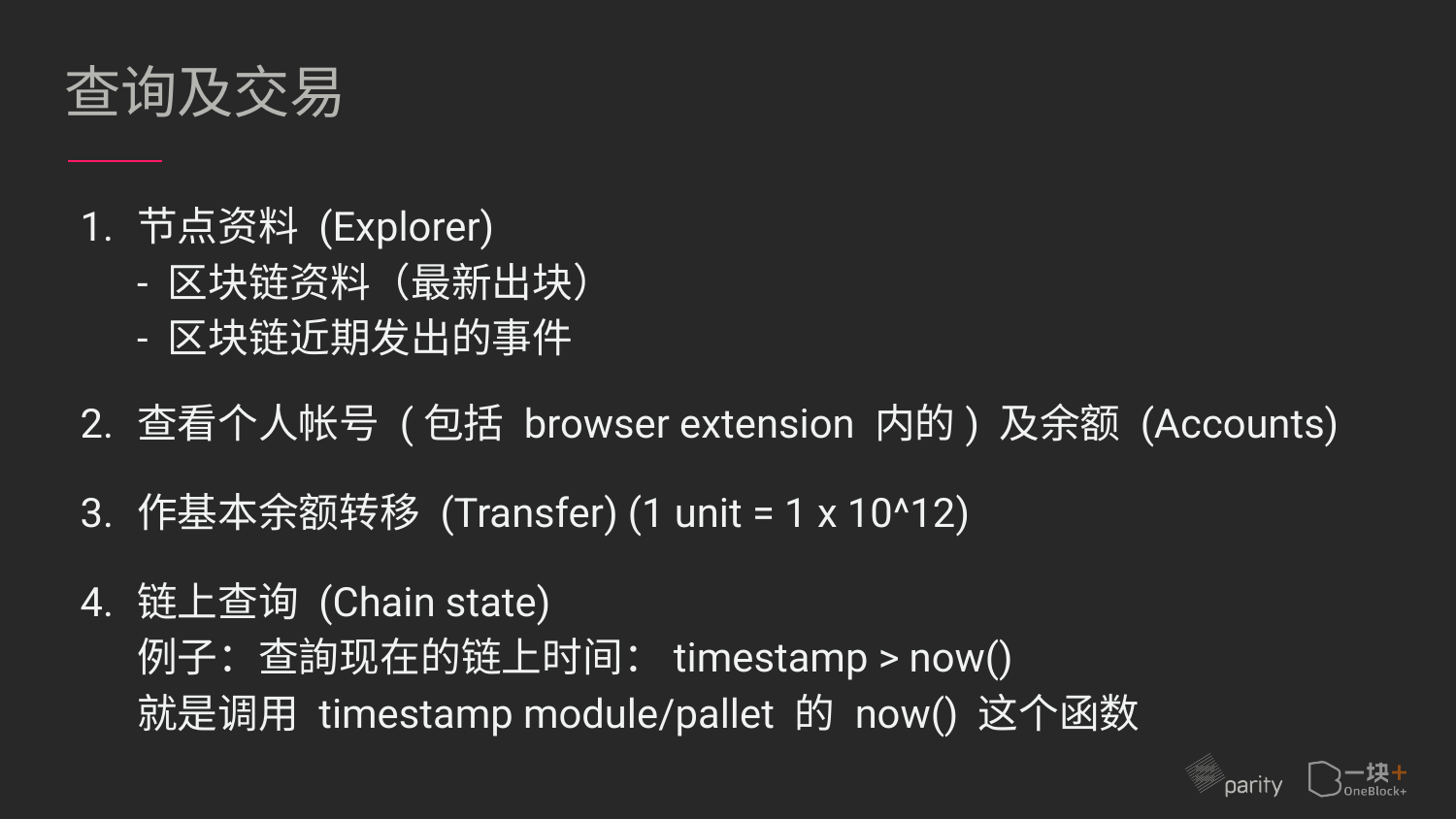

# 查询及交易
节点资料 (Explorer)
- 区块链资料（最新出块）
- 区块链近期发出的事件
查看个人帐号 (包括 browser extension 内的) 及余额 (Accounts)
作基本余额转移 (Transfer) (1 unit = 1 x 10^12)
链上查询 (Chain state)
例子：查詢现在的链上时间：timestamp > now()
就是调用 timestamp module/pallet 的 now() 这个函数